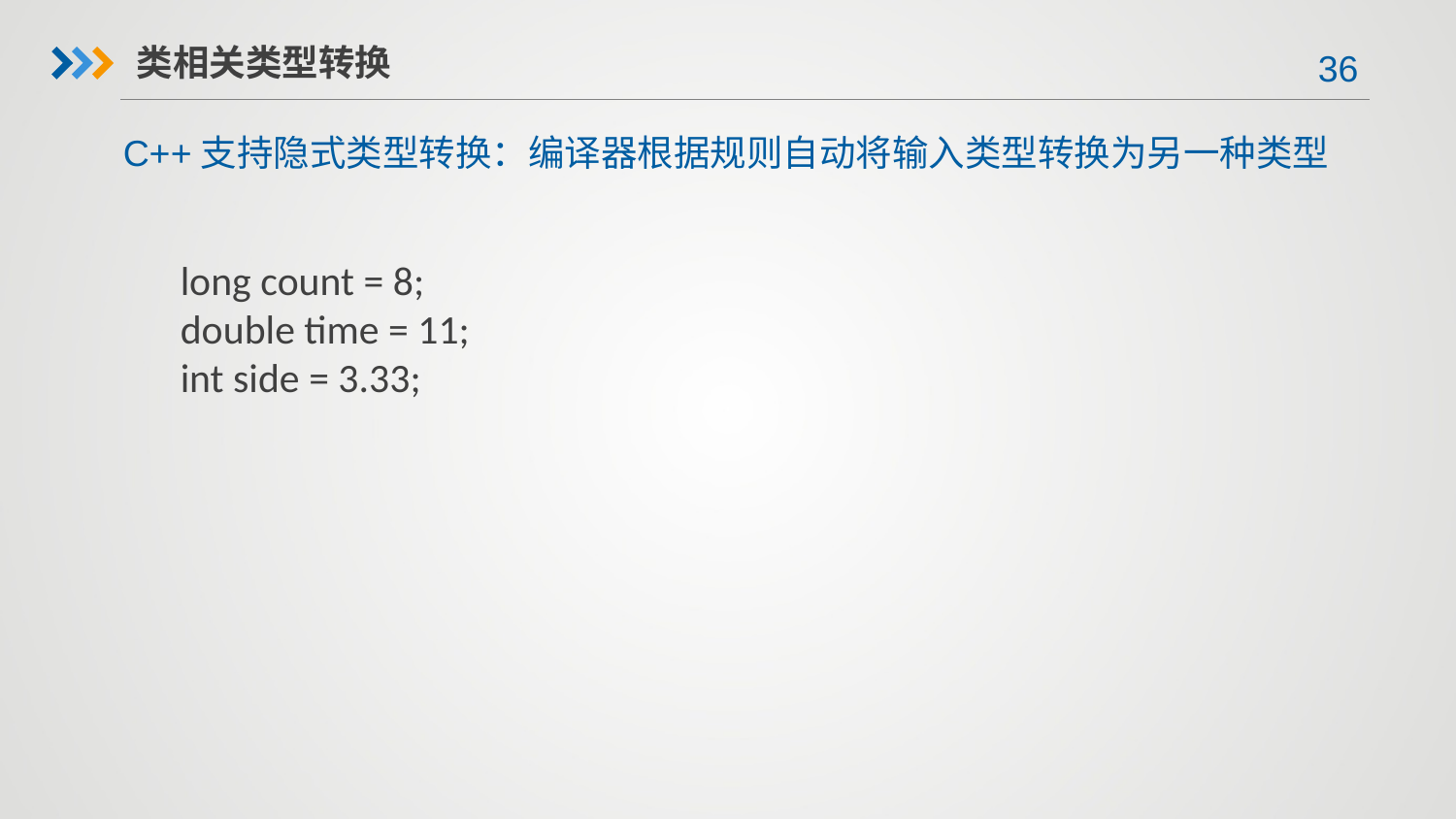

类相关类型转换
C++支持隐式类型转换：编译器根据规则自动将输入类型转换为另一种类型
long count = 8;
double time = 11;
int side = 3.33;